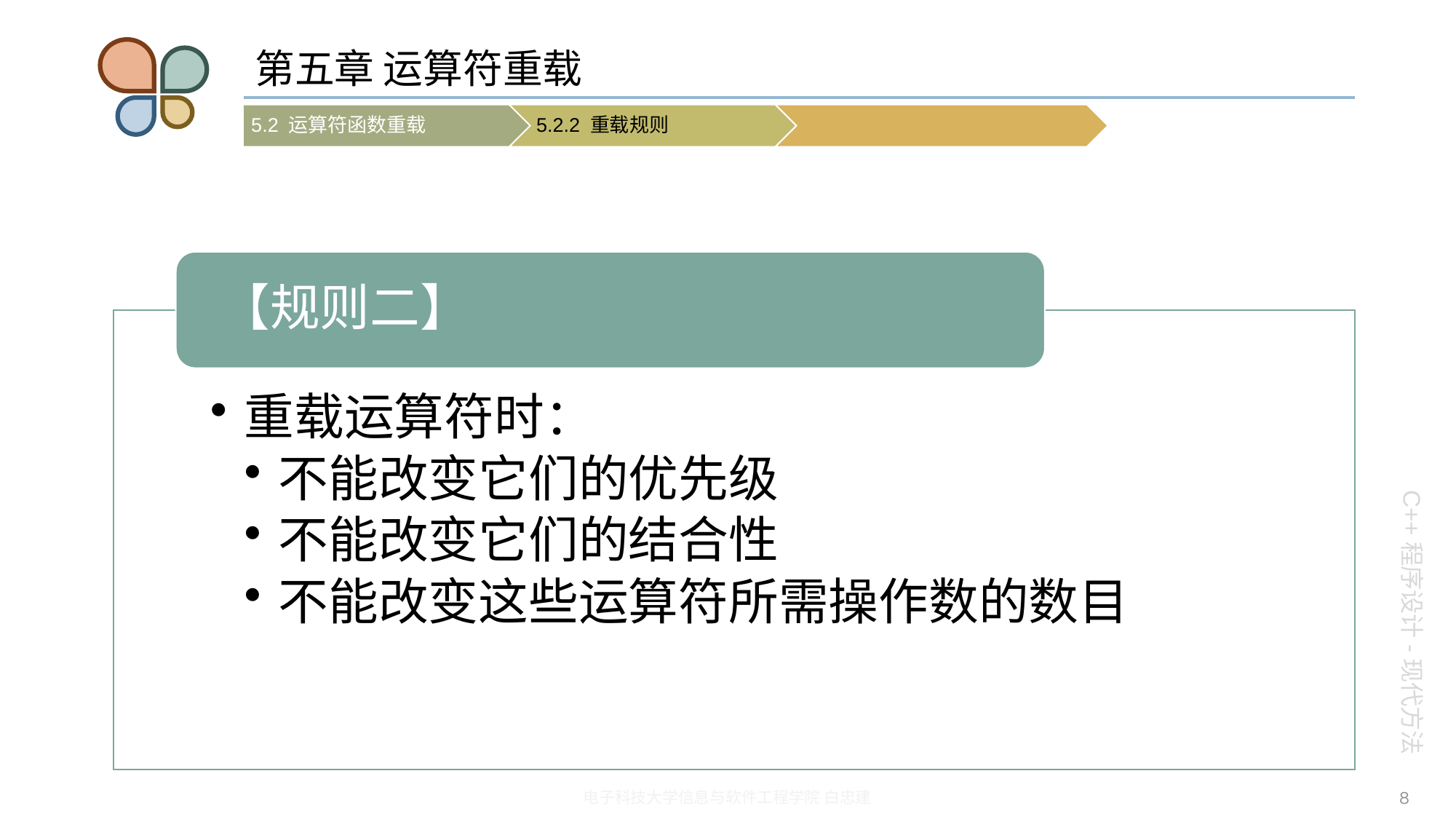

# 第五章 运算符重载
5.2 运算符函数重载
5.2.2 重载规则

重载运算符时：
不能改变它们的优先级
不能改变它们的结合性
不能改变这些运算符所需操作数的数目
【规则二】
8